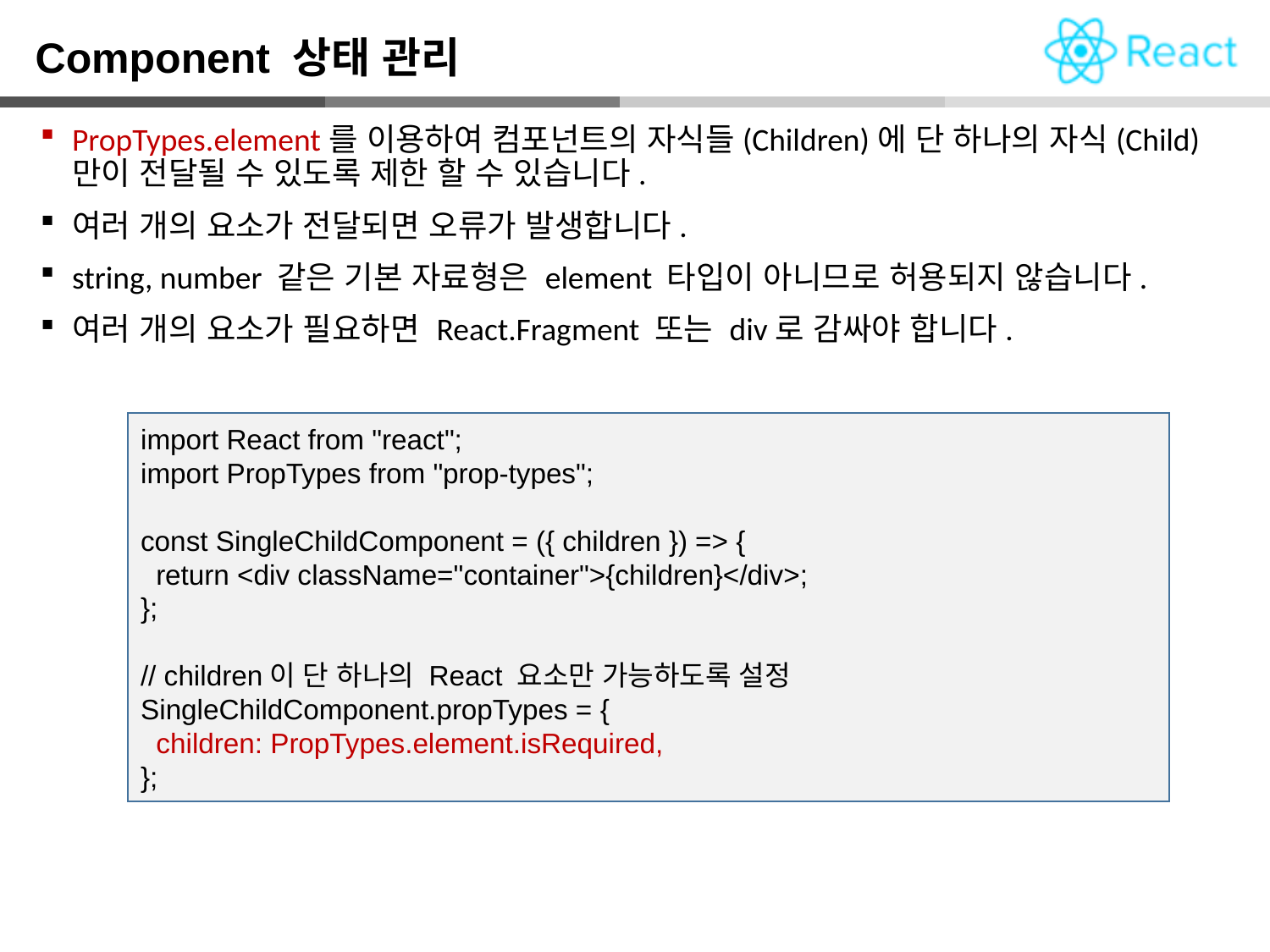

Component 상태 관리
PropTypes.element를 이용하여 컴포넌트의 자식들(Children)에 단 하나의 자식(Child)만이 전달될 수 있도록 제한 할 수 있습니다.
여러 개의 요소가 전달되면 오류가 발생합니다.
string, number 같은 기본 자료형은 element 타입이 아니므로 허용되지 않습니다.
여러 개의 요소가 필요하면 React.Fragment 또는 div로 감싸야 합니다.

import React from "react";
import PropTypes from "prop-types";

const SingleChildComponent = ({ children }) => {
  return <div className="container">{children}</div>;
};

// children이 단 하나의 React 요소만 가능하도록 설정
SingleChildComponent.propTypes = {
  children: PropTypes.element.isRequired,
};